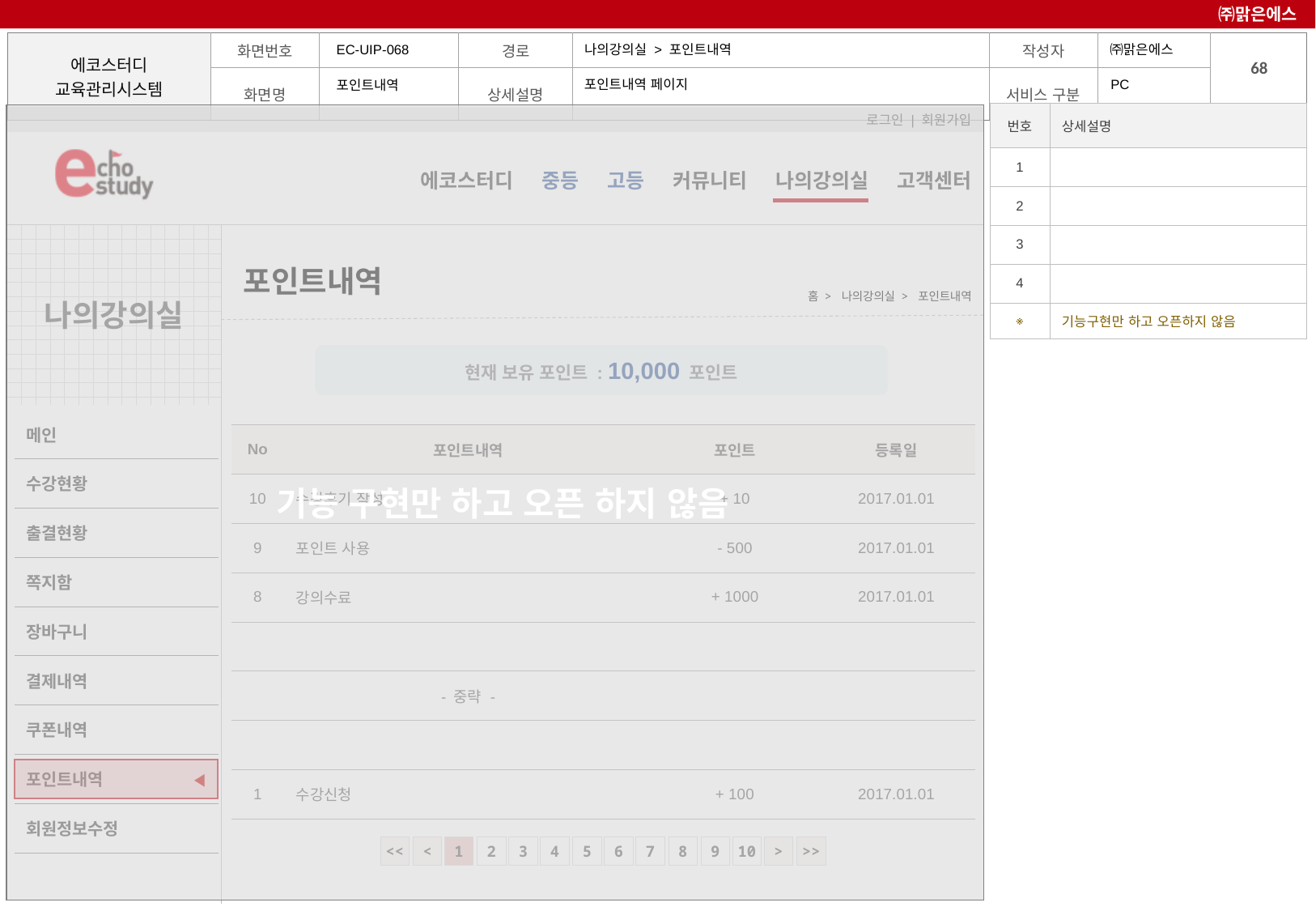

㈜맑은에스
나의강의실 > 포인트내역
EC-UIP-068
PC
포인트내역 페이지
포인트내역
| 번호 | 상세설명 |
| --- | --- |
| 1 |  |
| 2 |  |
| 3 |  |
| 4 |  |
| ※ | 기능구현만 하고 오픈하지 않음 |
 기능 구현만 하고 오픈 하지 않음
# 포인트내역
홈 > 나의강의실 > 포인트내역
현재 보유 포인트 : 10,000 포인트
| No | 포인트내역 | 포인트 | 등록일 |
| --- | --- | --- | --- |
| 10 | 수강후기 작성 | + 10 | 2017.01.01 |
| 9 | 포인트 사용 | - 500 | 2017.01.01 |
| 8 | 강의수료 | + 1000 | 2017.01.01 |
|  |  |  |  |
|  | - 중략 - |  |  |
|  |  |  |  |
| 1 | 수강신청 | + 100 | 2017.01.01 |
◀
<<
<
1
2
3
4
5
6
7
8
9
10
>
>>